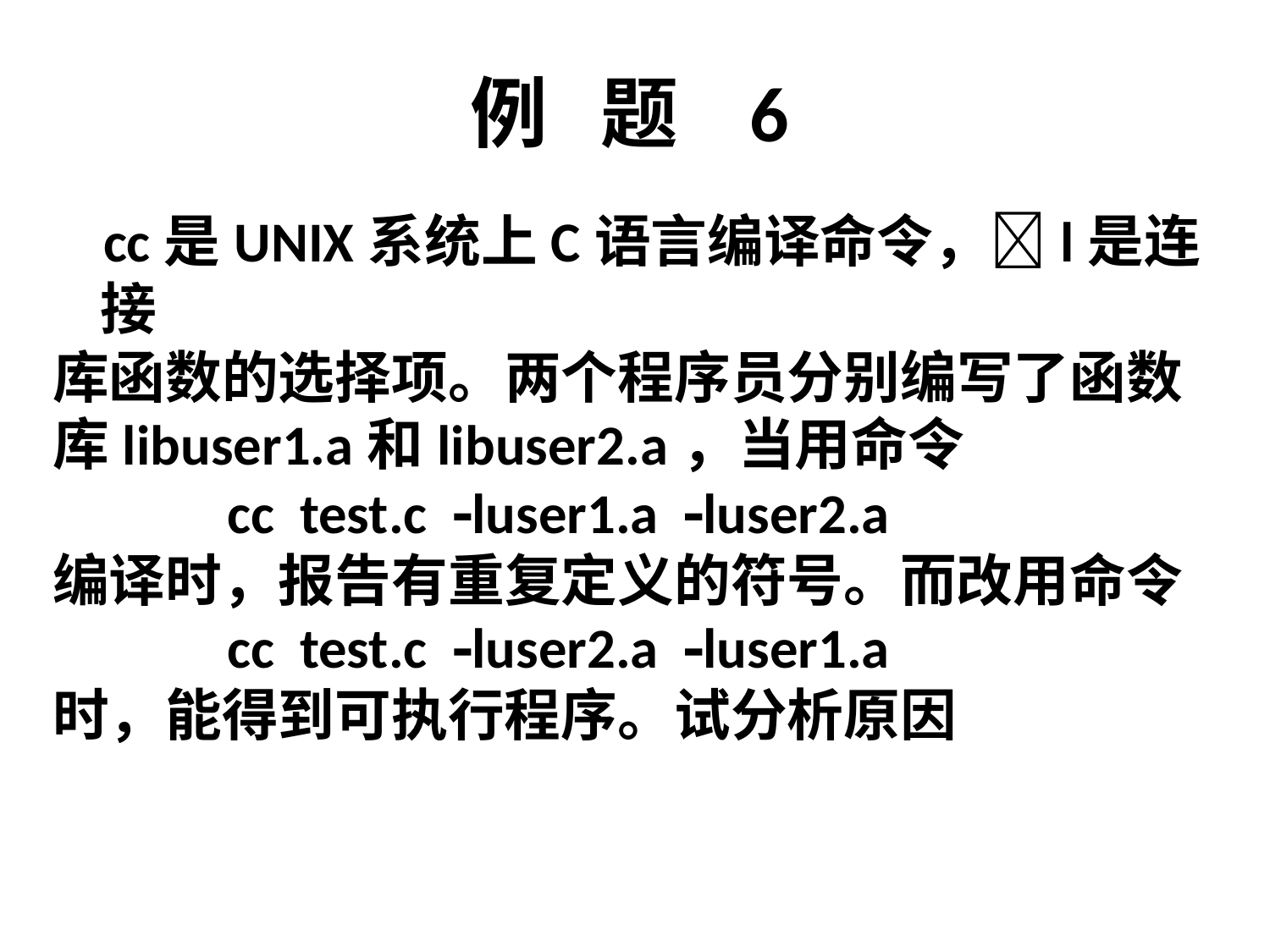

# 例   题   6
    cc是UNIX系统上C语言编译命令，−l是连接
库函数的选择项。两个程序员分别编写了函数
库libuser1.a和libuser2.a，当用命令
		cc  test.c  −luser1.a  −luser2.a
编译时，报告有重复定义的符号。而改用命令
		cc  test.c  −luser2.a  −luser1.a
时，能得到可执行程序。试分析原因